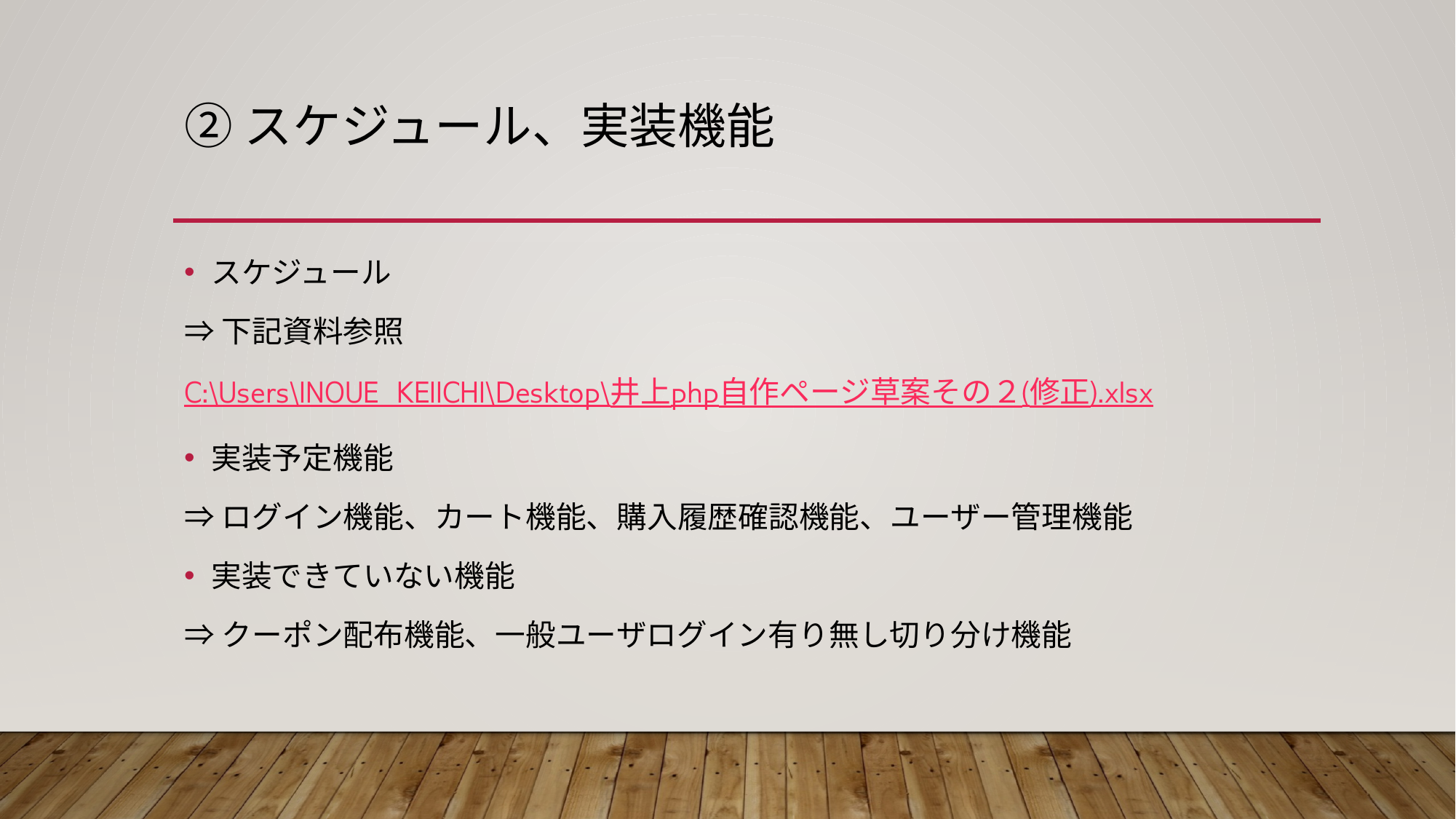

# ②スケジュール、実装機能
スケジュール
⇒下記資料参照
C:\Users\INOUE  KEIICHI\Desktop\井上php自作ページ草案その２(修正).xlsx
実装予定機能
⇒ログイン機能、カート機能、購入履歴確認機能、ユーザー管理機能
実装できていない機能
⇒クーポン配布機能、一般ユーザログイン有り無し切り分け機能